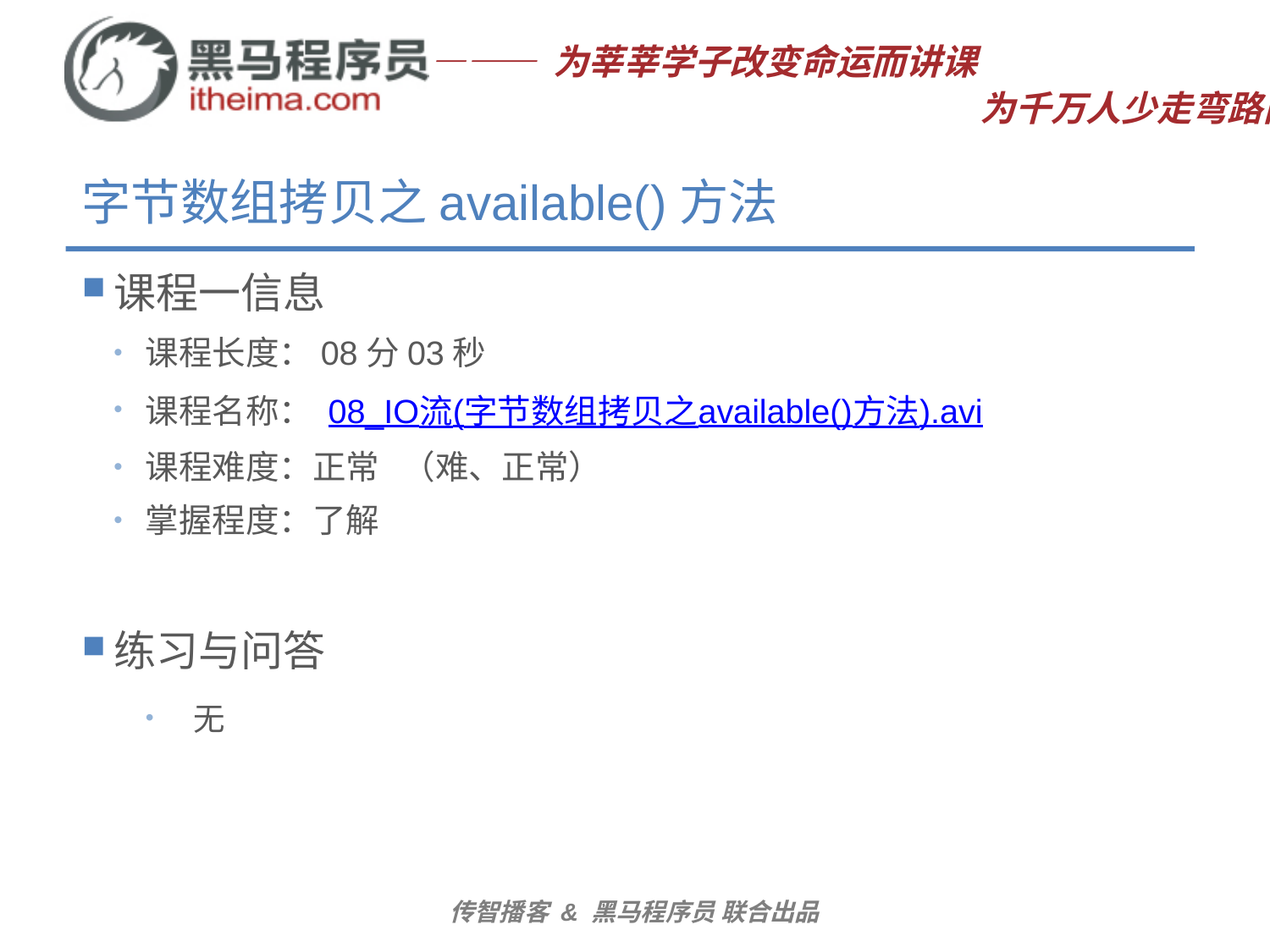

# 字节数组拷贝之available()方法
课程一信息
课程长度：08分03秒
课程名称： 08_IO流(字节数组拷贝之available()方法).avi
课程难度：正常   （难、正常）
掌握程度：了解

练习与问答
无